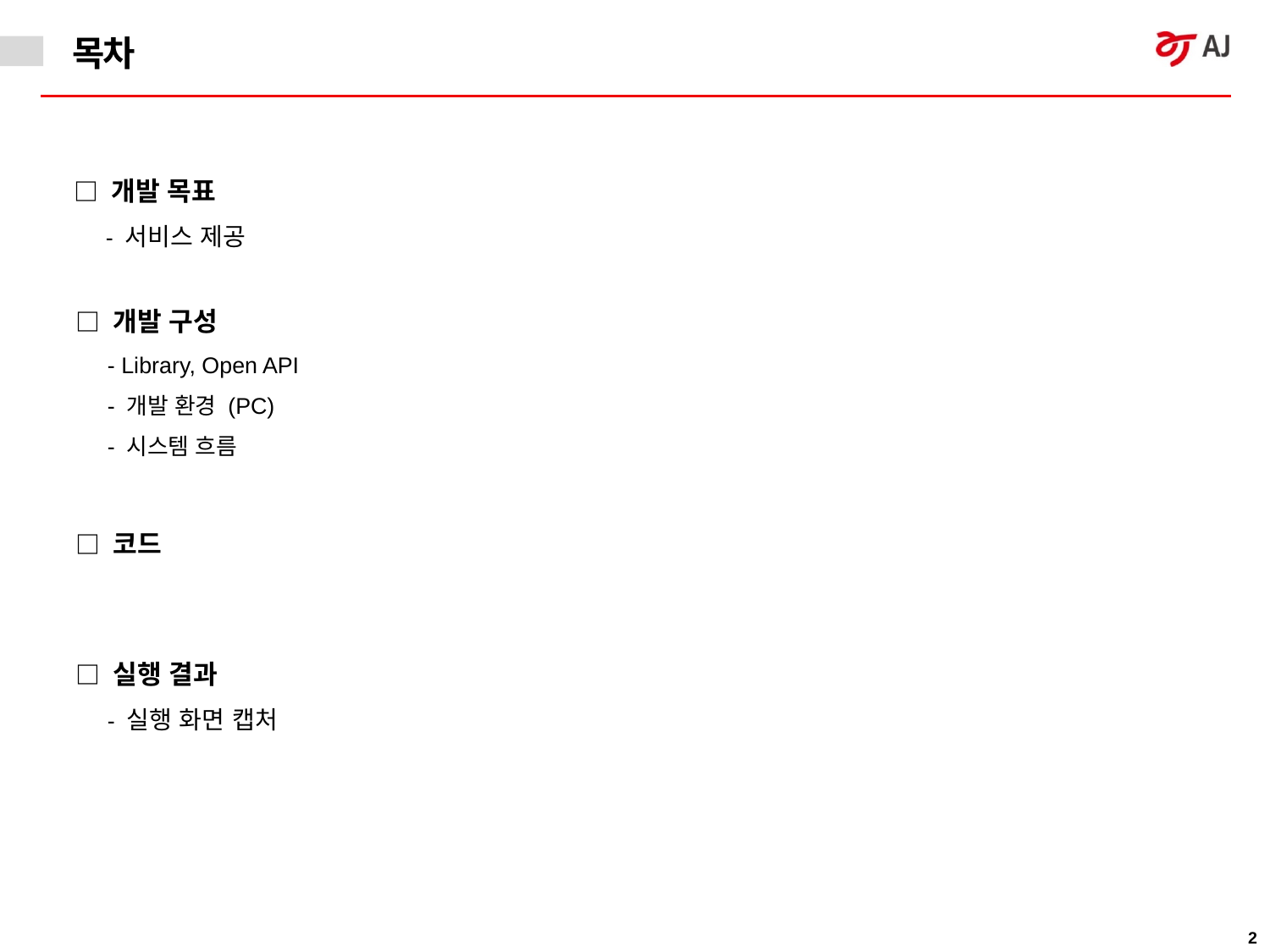

목차
□ 개발 목표
     - 서비스 제공
□ 개발 구성
     - Library, Open API
     - 개발 환경 (PC)
     - 시스템 흐름
□ 코드

□ 실행 결과
     - 실행 화면 캡처
2